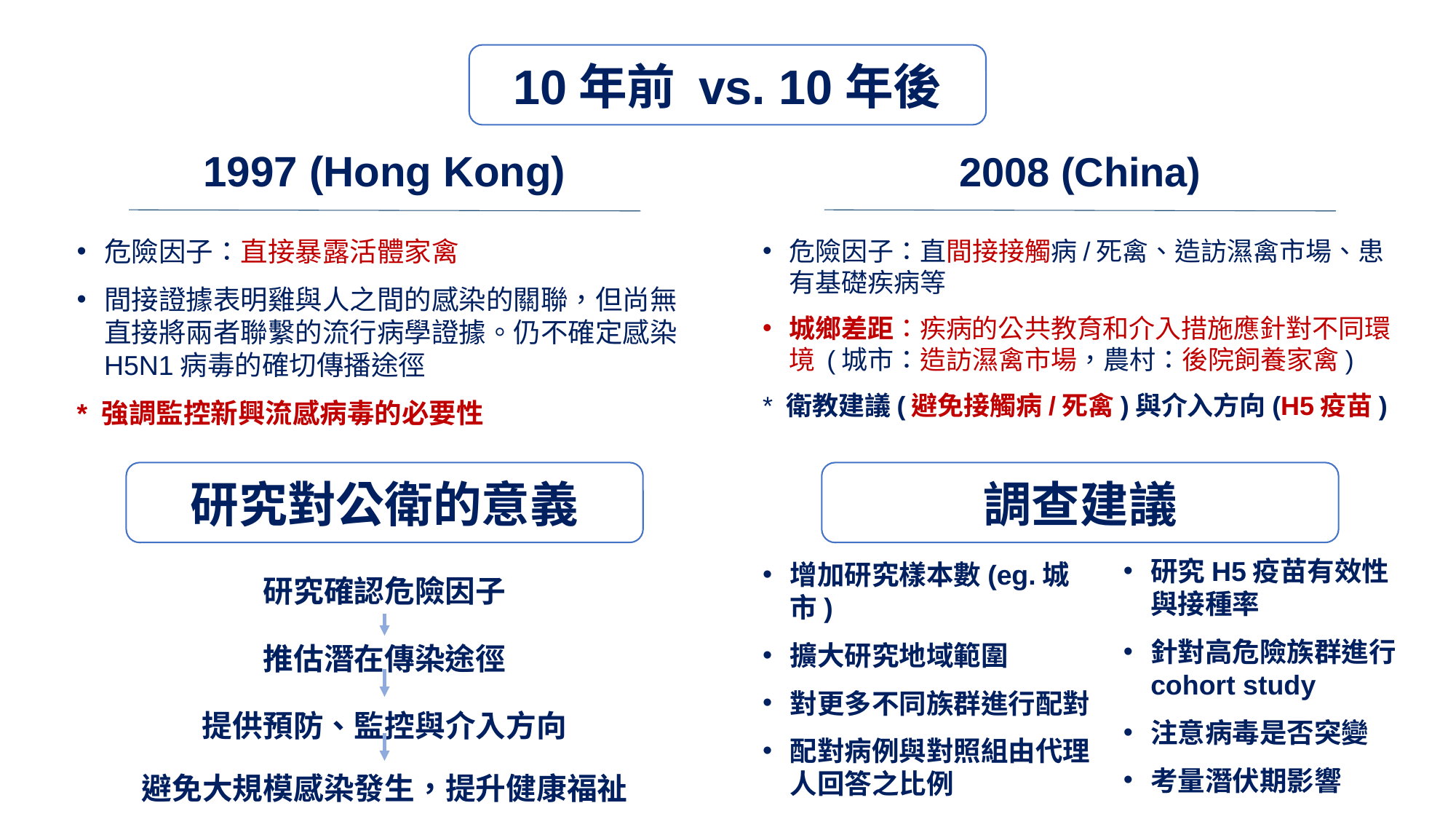

10年前 vs. 10年後
1997 (Hong Kong)

危險因子：直接暴露活體家禽
間接證據表明雞與人之間的感染的關聯，但尚無直接將兩者聯繫的流行病學證據。仍不確定感染H5N1病毒的確切傳播途徑
* 強調監控新興流感病毒的必要性

2008 (China)

危險因子：直間接接觸病/死禽、造訪濕禽市場、患有基礎疾病等
城鄉差距：疾病的公共教育和介入措施應針對不同環境 (城市：造訪濕禽市場，農村：後院飼養家禽)
* 衛教建議(避免接觸病/死禽)與介入方向(H5疫苗)
研究對公衛的意義
調查建議
研究確認危險因子
推估潛在傳染途徑
提供預防、監控與介入方向
避免大規模感染發生，提升健康福祉
研究H5疫苗有效性與接種率
針對高危險族群進行cohort study
注意病毒是否突變
考量潛伏期影響

增加研究樣本數(eg.城市)
擴大研究地域範圍
對更多不同族群進行配對
配對病例與對照組由代理人回答之比例